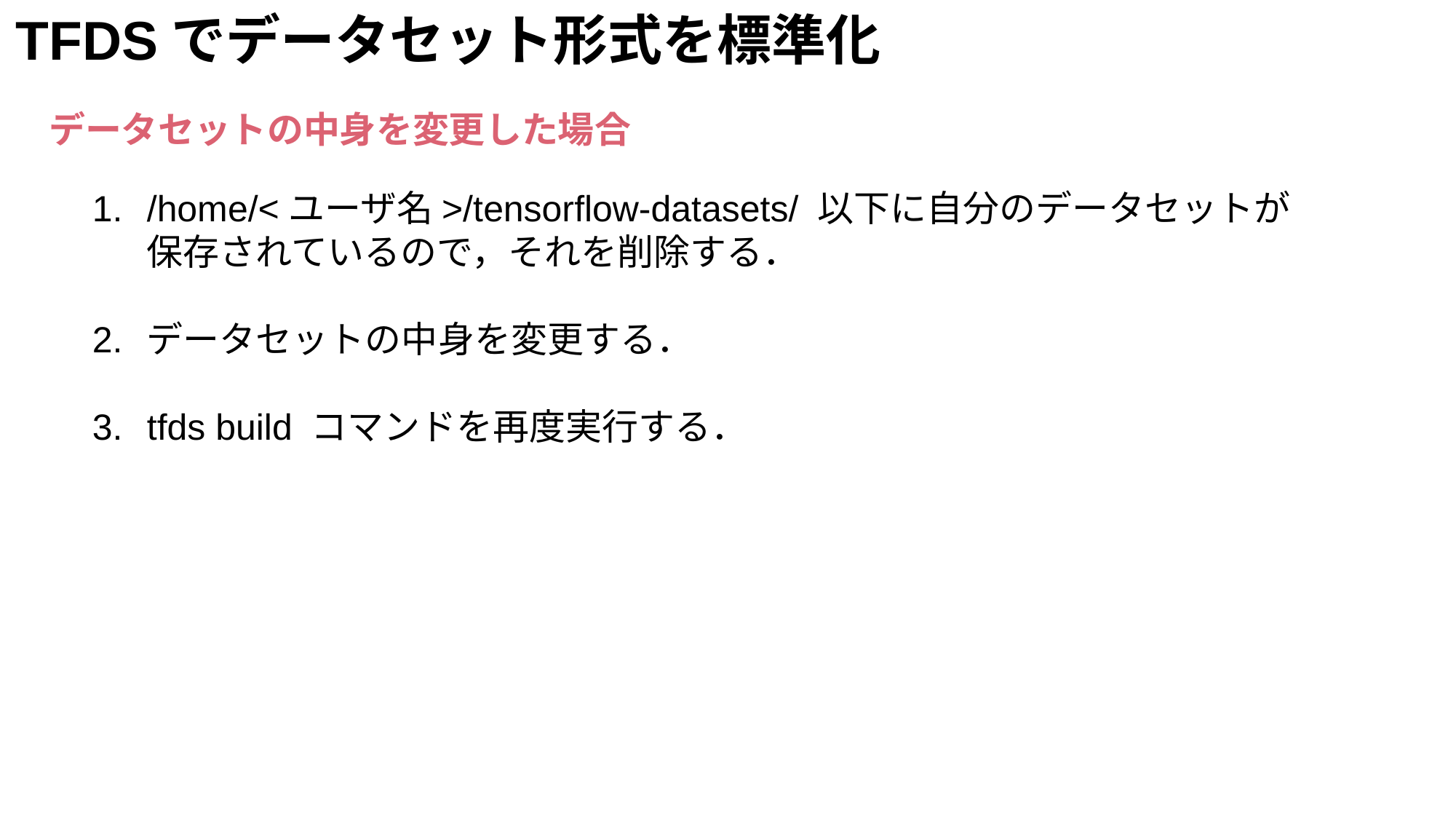

TFDSでデータセット形式を標準化
データセットの中身を変更した場合
/home/<ユーザ名>/tensorflow-datasets/ 以下に自分のデータセットが保存されているので，それを削除する．

データセットの中身を変更する．

tfds build コマンドを再度実行する．